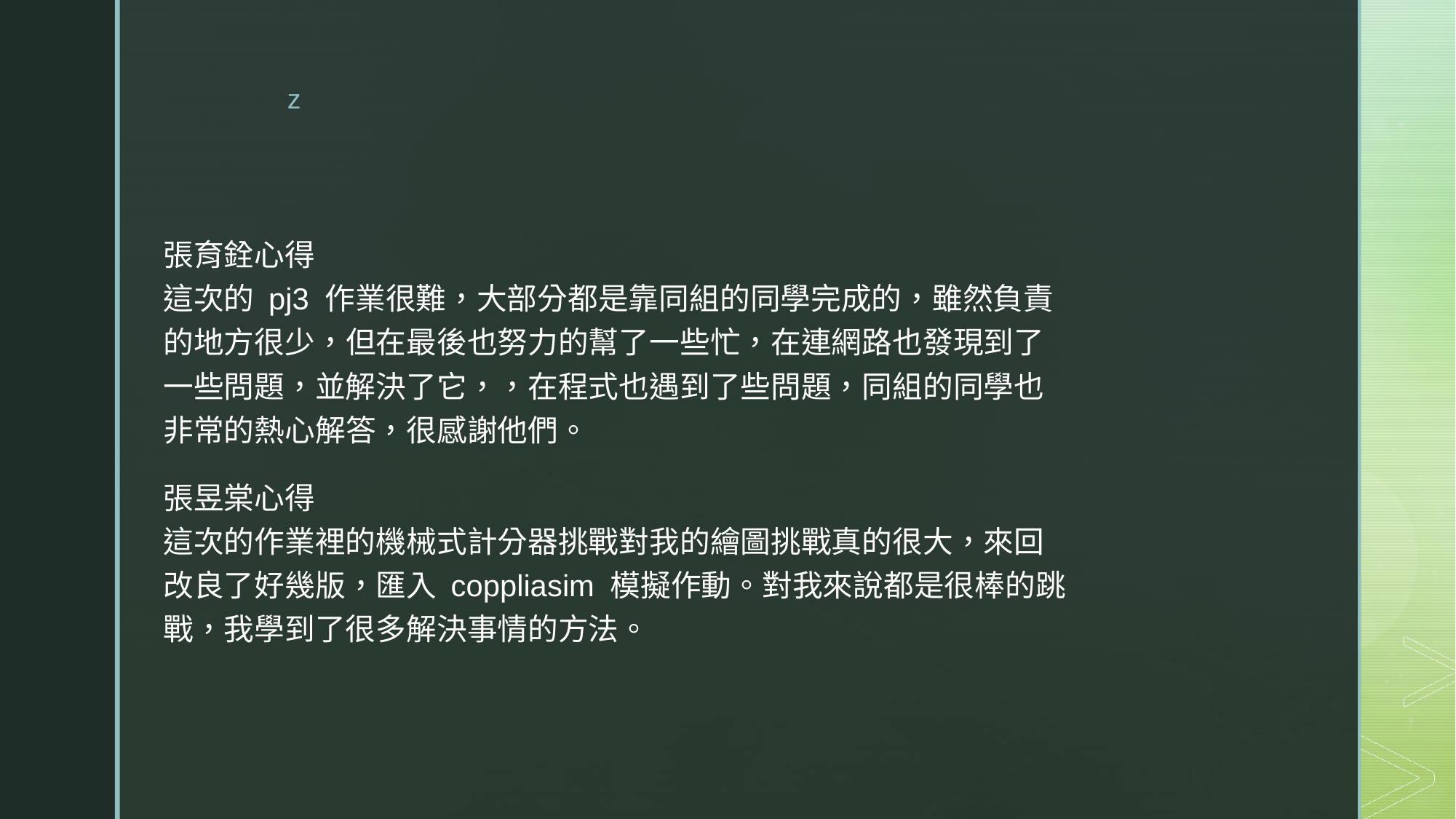

張育銓心得
這次的 pj3 作業很難，大部分都是靠同組的同學完成的，雖然負責的地方很少，但在最後也努力的幫了一些忙，在連網路也發現到了一些問題，並解決了它，，在程式也遇到了些問題，同組的同學也非常的熱心解答，很感謝他們。
張昱棠心得
這次的作業裡的機械式計分器挑戰對我的繪圖挑戰真的很大，來回
改良了好幾版，匯入 coppliasim 模擬作動。對我來說都是很棒的跳戰，我學到了很多解決事情的方法。